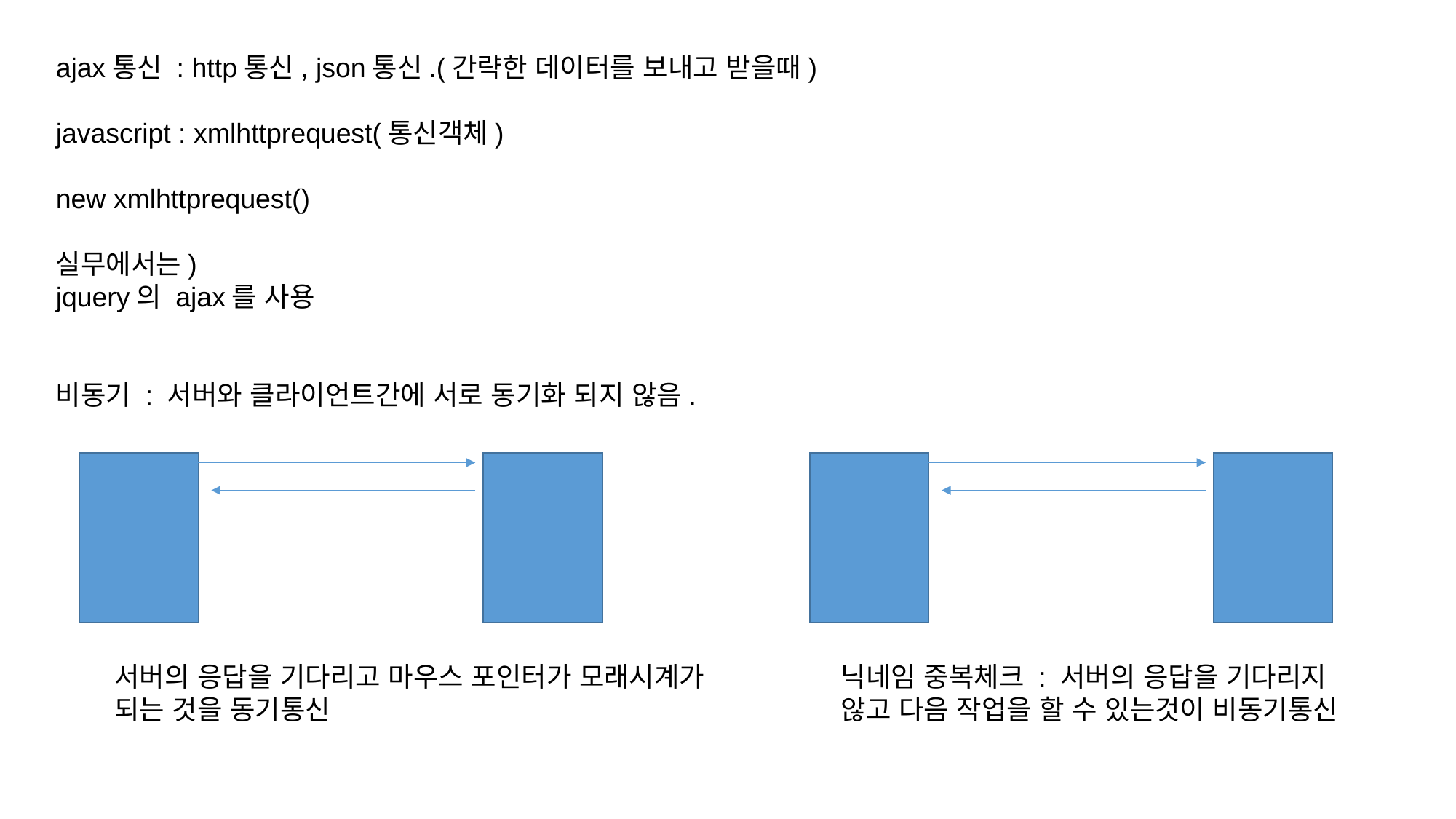

ajax통신 : http통신, json통신.(간략한 데이터를 보내고 받을때)

javascript : xmlhttprequest(통신객체)

new xmlhttprequest()

실무에서는)
jquery의 ajax를 사용

비동기 : 서버와 클라이언트간에 서로 동기화 되지 않음.

서버의 응답을 기다리고 마우스 포인터가 모래시계가
되는 것을 동기통신
닉네임 중복체크 : 서버의 응답을 기다리지
않고 다음 작업을 할 수 있는것이 비동기통신